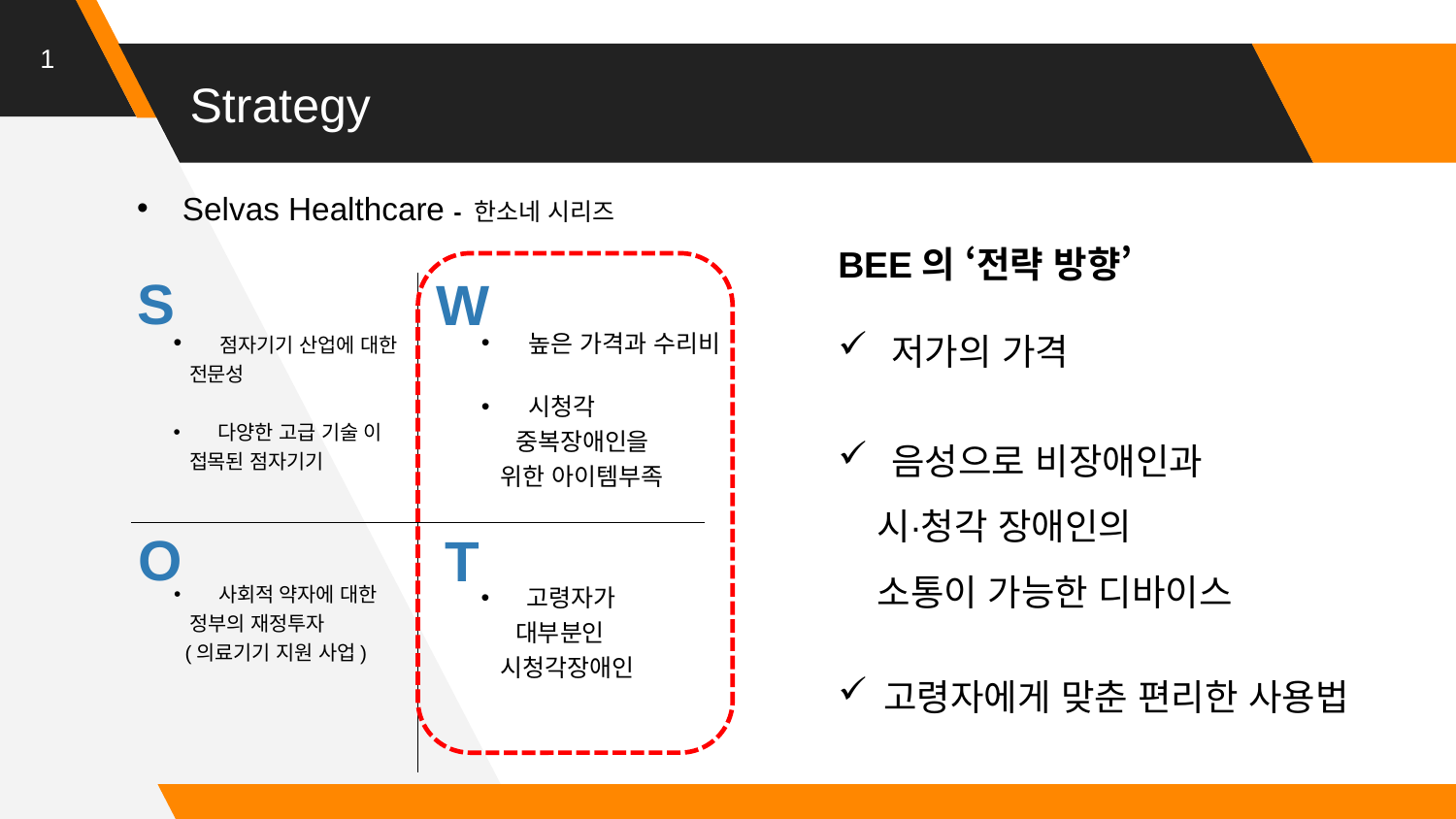

1
# Strategy
Selvas Healthcare - 한소네 시리즈
BEE의 ‘전략 방향’

 저가의 가격

 음성으로 비장애인과
   시∙청각 장애인의
   소통이 가능한 디바이스

고령자에게 맞춘 편리한 사용법

S
W
 점자기기 산업에 대한
  전문성

 다양한 고급 기술 이
  접목된 점자기기

 높은 가격과 수리비

 시청각 중복장애인을
  위한 아이템부족

O
T
 사회적 약자에 대한
  정부의 재정투자
  (의료기기 지원 사업)

 고령자가 대부분인
  시청각장애인